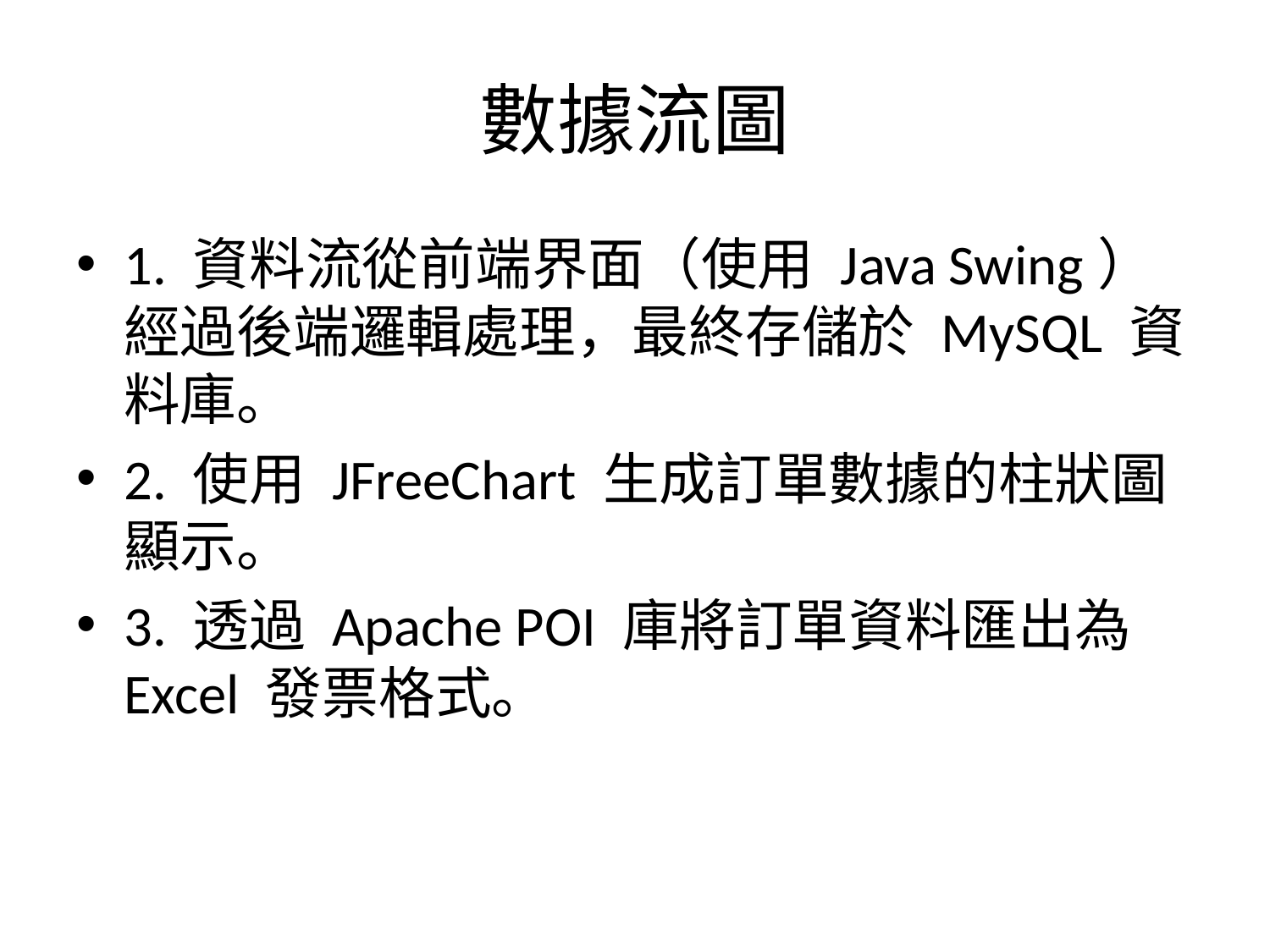

# 數據流圖
1. 資料流從前端界面（使用 Java Swing）經過後端邏輯處理，最終存儲於 MySQL 資料庫。
2. 使用 JFreeChart 生成訂單數據的柱狀圖顯示。
3. 透過 Apache POI 庫將訂單資料匯出為 Excel 發票格式。